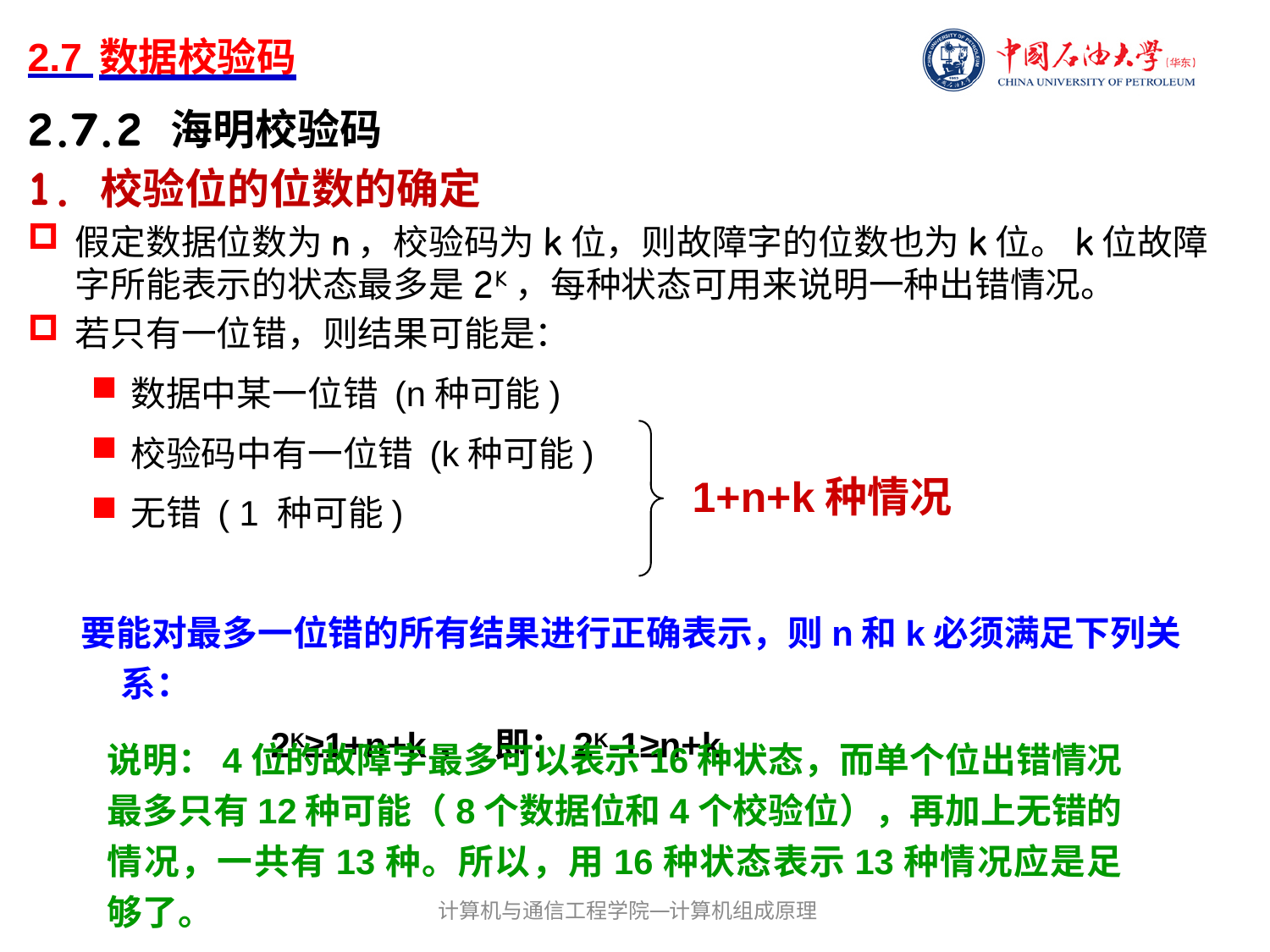

# 2.7 数据校验码
2.7.2 海明校验码
1. 校验位的位数的确定
假定数据位数为n，校验码为k位，则故障字的位数也为k位。k位故障字所能表示的状态最多是2K，每种状态可用来说明一种出错情况。
若只有一位错，则结果可能是：
数据中某一位错 (n种可能)
校验码中有一位错 (k种可能)
无错 ( 1 种可能)

1+n+k种情况
要能对最多一位错的所有结果进行正确表示，则n和k必须满足下列关系：
                          2K≥1+n+k，   即：2K-1≥n+k
说明：4位的故障字最多可以表示16种状态，而单个位出错情况最多只有12种可能（8个数据位和4个校验位），再加上无错的情况，一共有13种。所以，用16种状态表示13种情况应是足够了。
87

计算机与通信工程学院—计算机组成原理